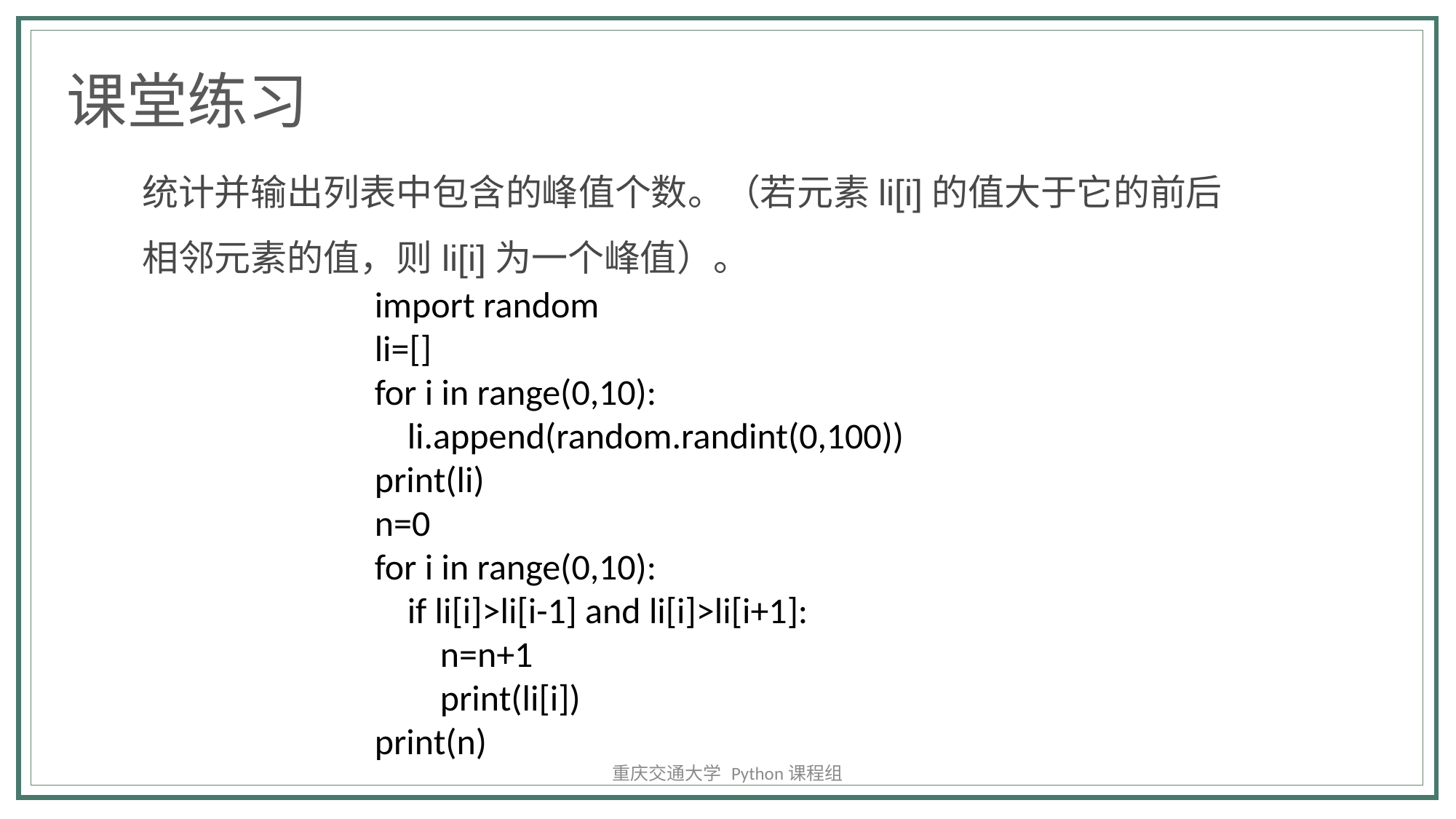

课堂练习
统计并输出列表中包含的峰值个数。（若元素li[i]的值大于它的前后相邻元素的值，则li[i]为一个峰值）。
import random
li=[]
for i in range(0,10):
    li.append(random.randint(0,100))
print(li)
n=0
for i in range(0,10):
    if li[i]>li[i-1] and li[i]>li[i+1]:
        n=n+1
        print(li[i])
print(n)
重庆交通大学 Python课程组